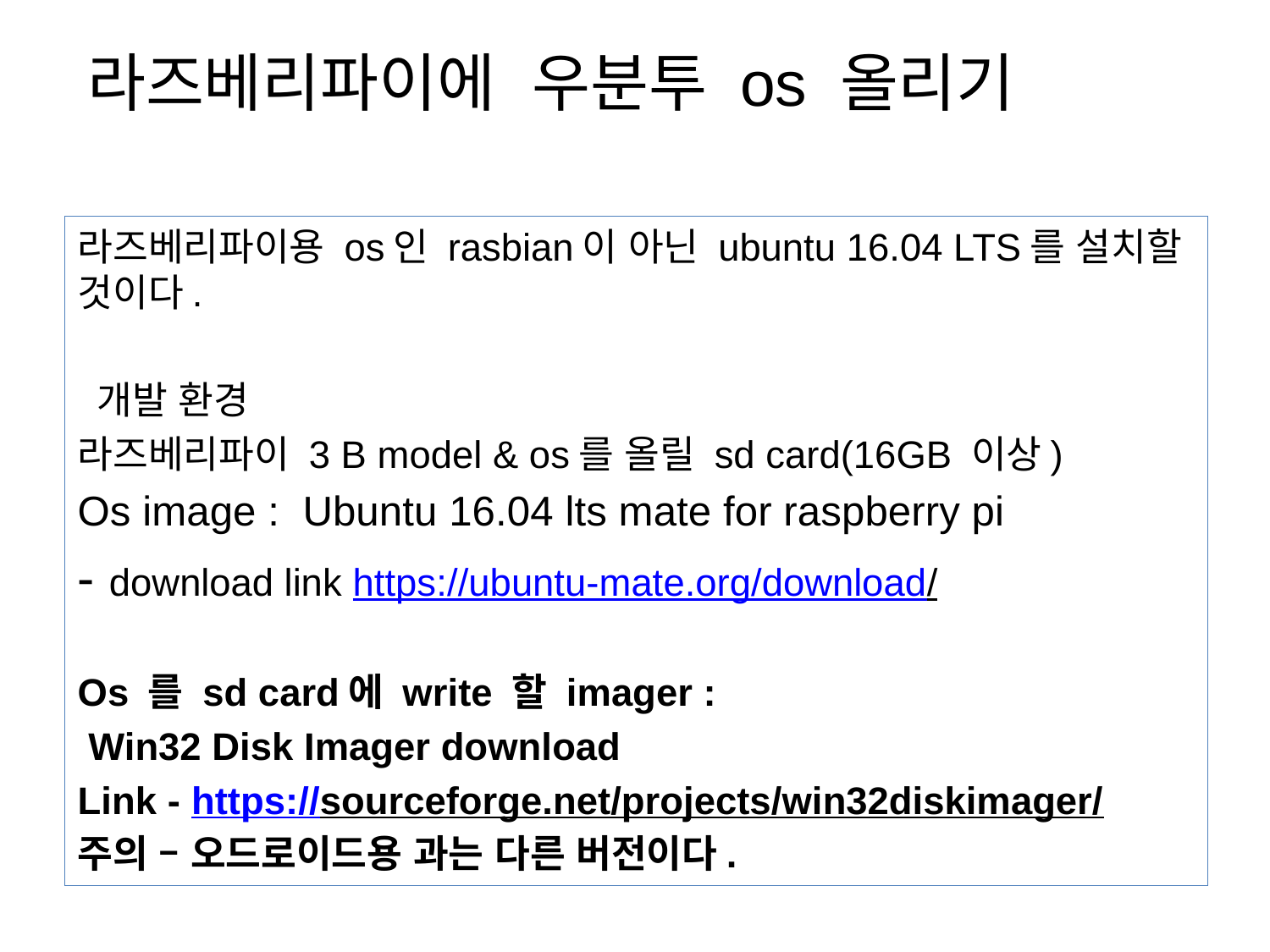

라즈베리파이에  우분투 os 올리기
라즈베리파이용 os인 rasbian이 아닌 ubuntu 16.04 LTS를 설치할 것이다.

 개발 환경
라즈베리파이 3 B model & os를 올릴 sd card(16GB 이상)
Os image :  Ubuntu 16.04 lts mate for raspberry pi
- download link https://ubuntu-mate.org/download/

Os 를 sd card에 write 할 imager :
 Win32 Disk Imager download
Link - https://sourceforge.net/projects/win32diskimager/
주의 – 오드로이드용 과는 다른 버전이다.